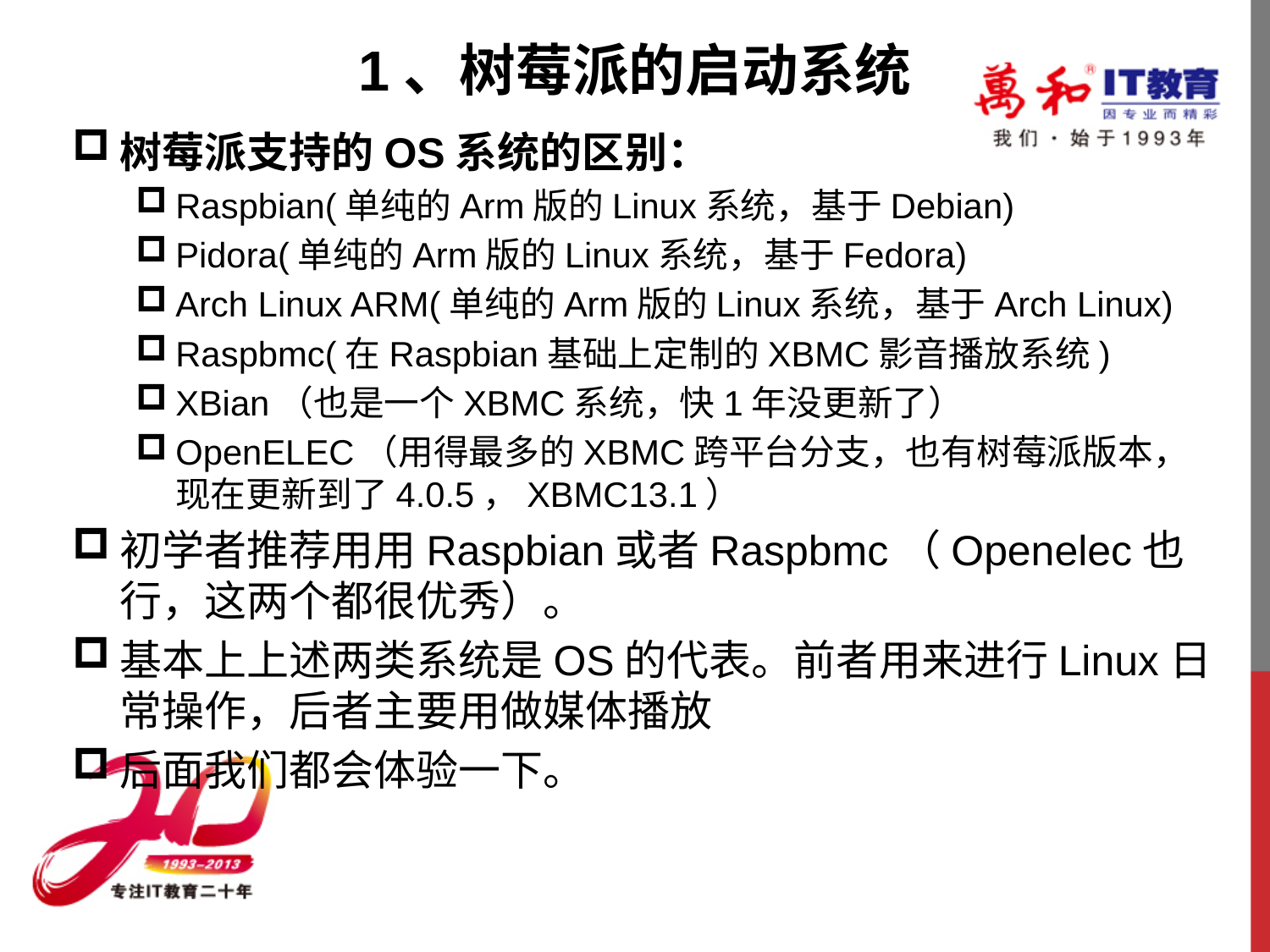

# 1、树莓派的启动系统
树莓派支持的OS系统的区别：
Raspbian(单纯的Arm版的Linux系统，基于Debian)
Pidora(单纯的Arm版的Linux系统，基于Fedora)
Arch Linux ARM(单纯的Arm版的Linux系统，基于Arch Linux)
Raspbmc(在Raspbian基础上定制的XBMC影音播放系统)
XBian（也是一个XBMC系统，快1年没更新了）
OpenELEC（用得最多的XBMC跨平台分支，也有树莓派版本，现在更新到了4.0.5，XBMC13.1）
初学者推荐用用Raspbian或者Raspbmc（Openelec也行，这两个都很优秀）。
基本上上述两类系统是OS的代表。前者用来进行Linux日常操作，后者主要用做媒体播放
后面我们都会体验一下。